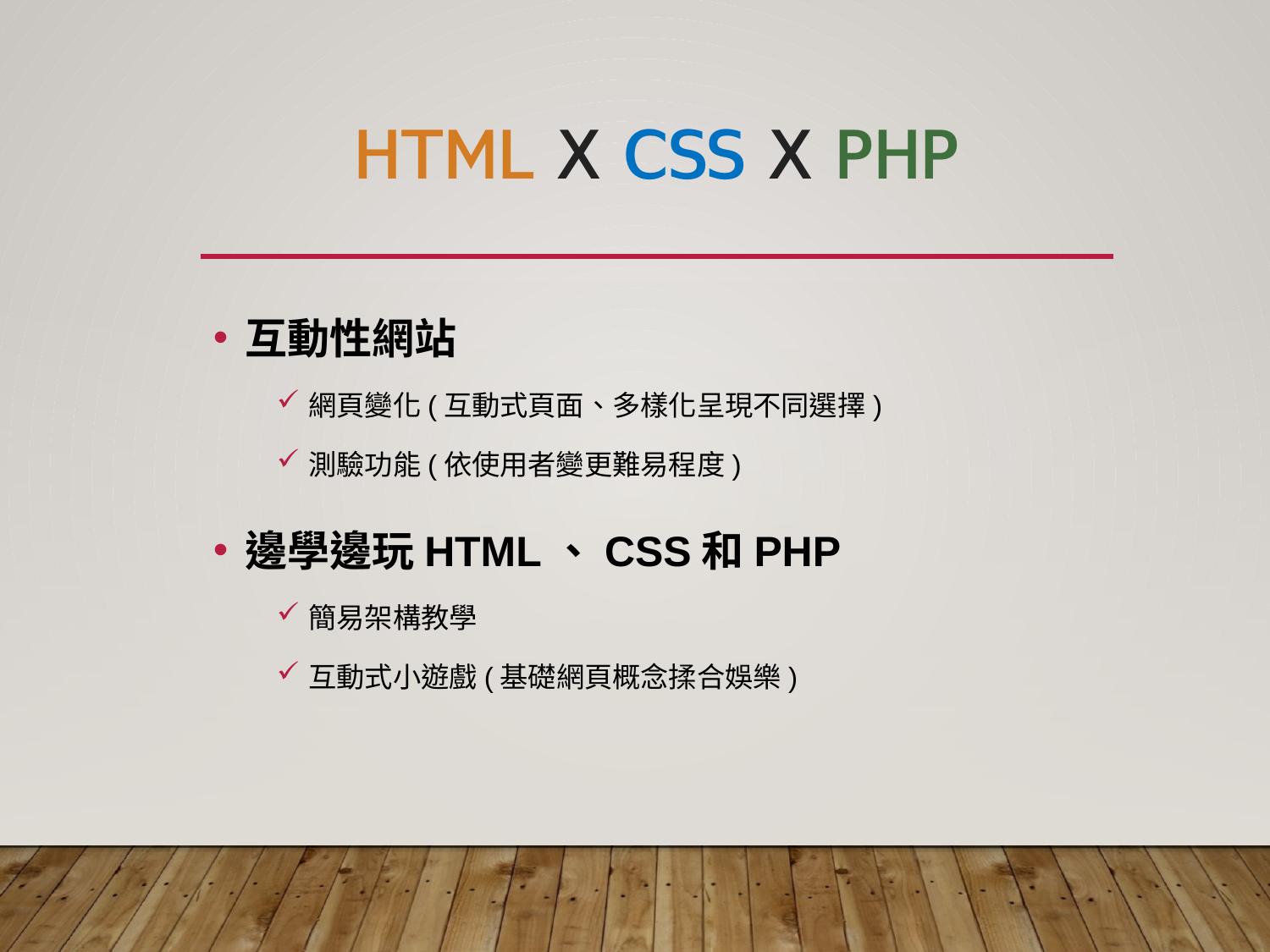

# HTML x CSS x PHP
互動性網站
網頁變化(互動式頁面、多樣化呈現不同選擇)
測驗功能(依使用者變更難易程度)
邊學邊玩HTML、CSS和PHP
簡易架構教學
互動式小遊戲(基礎網頁概念揉合娛樂)